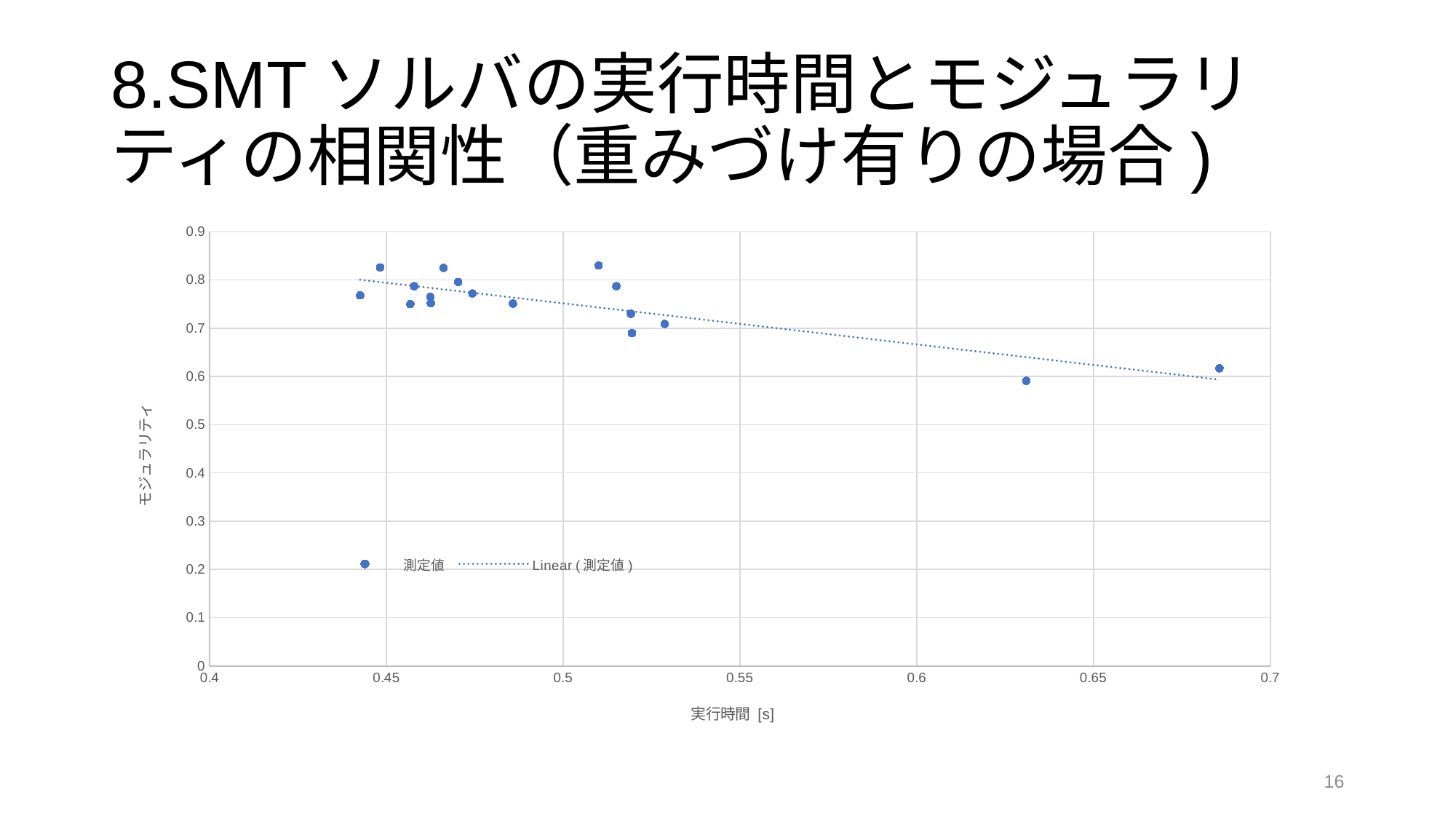

# 8.SMTソルバの実行時間とモジュラリティの相関性（重みづけ有りの場合)

### Chart

| Category |  |
|---|---|
16